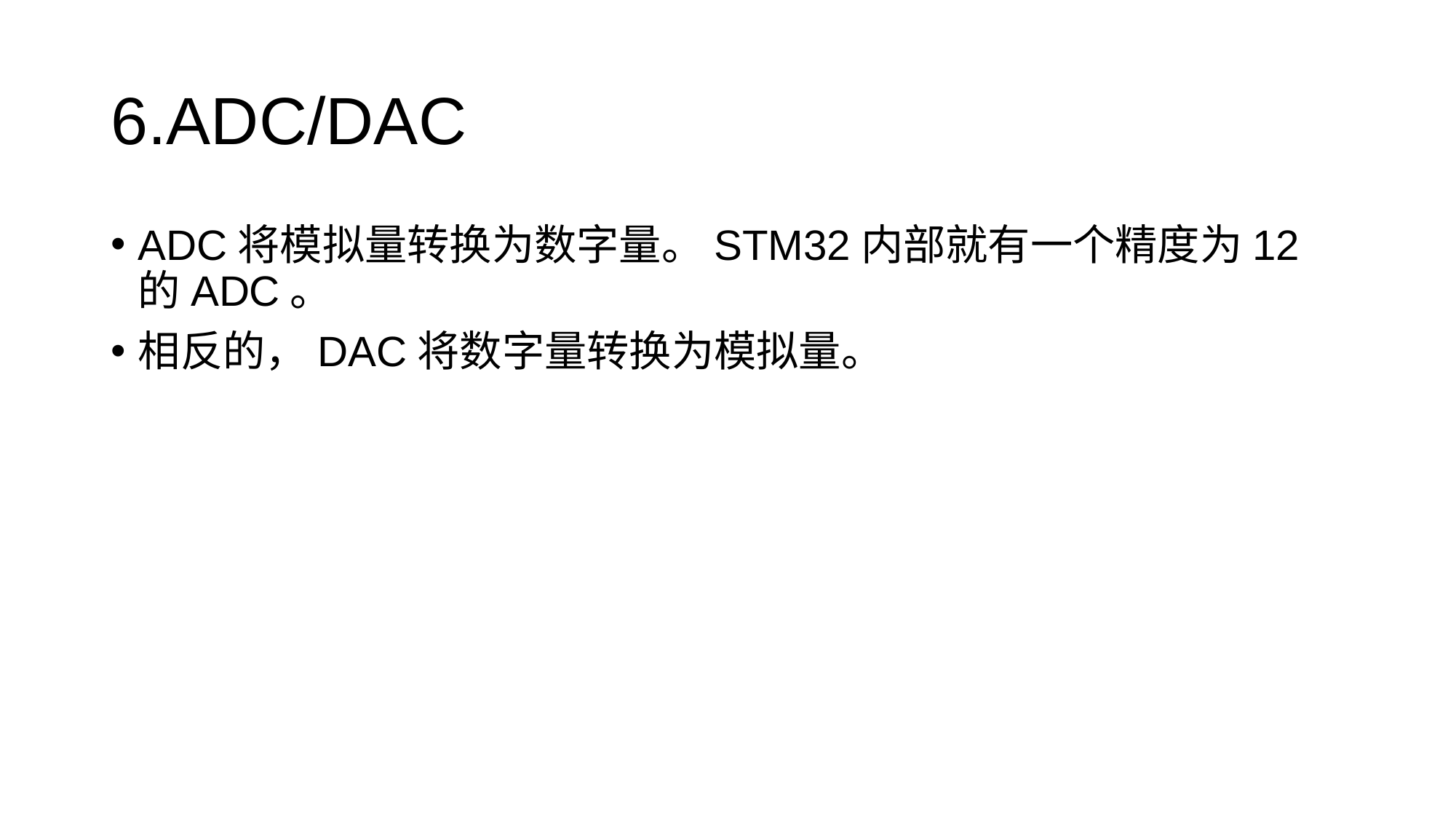

# 6.ADC/DAC
ADC将模拟量转换为数字量。STM32内部就有一个精度为12的ADC。
相反的，DAC将数字量转换为模拟量。